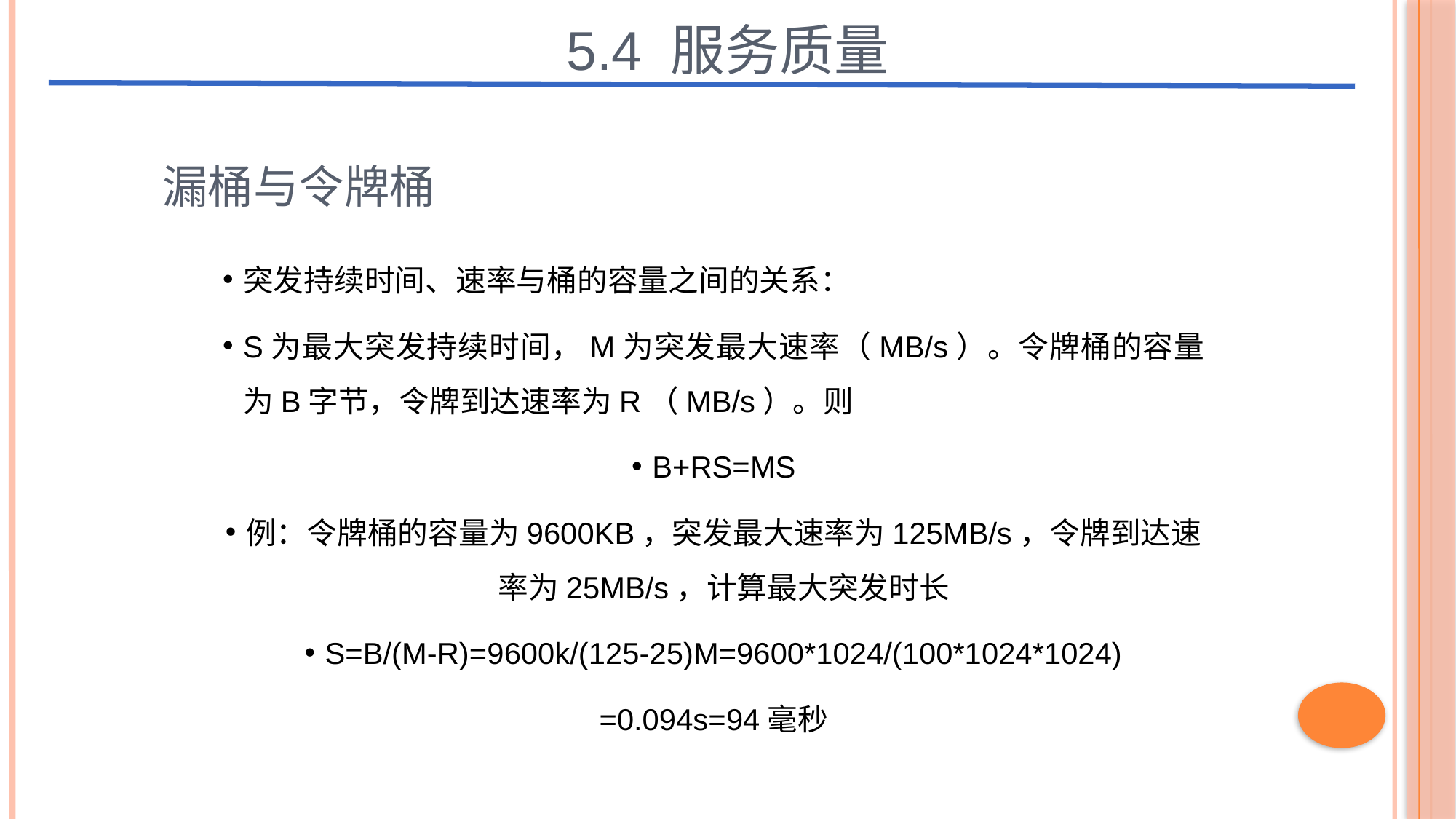

5.4 服务质量
漏桶与令牌桶
突发持续时间、速率与桶的容量之间的关系：
S为最大突发持续时间，M为突发最大速率（MB/s）。令牌桶的容量为B字节，令牌到达速率为R（MB/s）。则
B+RS=MS
例：令牌桶的容量为9600KB，突发最大速率为125MB/s，令牌到达速率为25MB/s，计算最大突发时长
S=B/(M-R)=9600k/(125-25)M=9600*1024/(100*1024*1024)
=0.094s=94毫秒